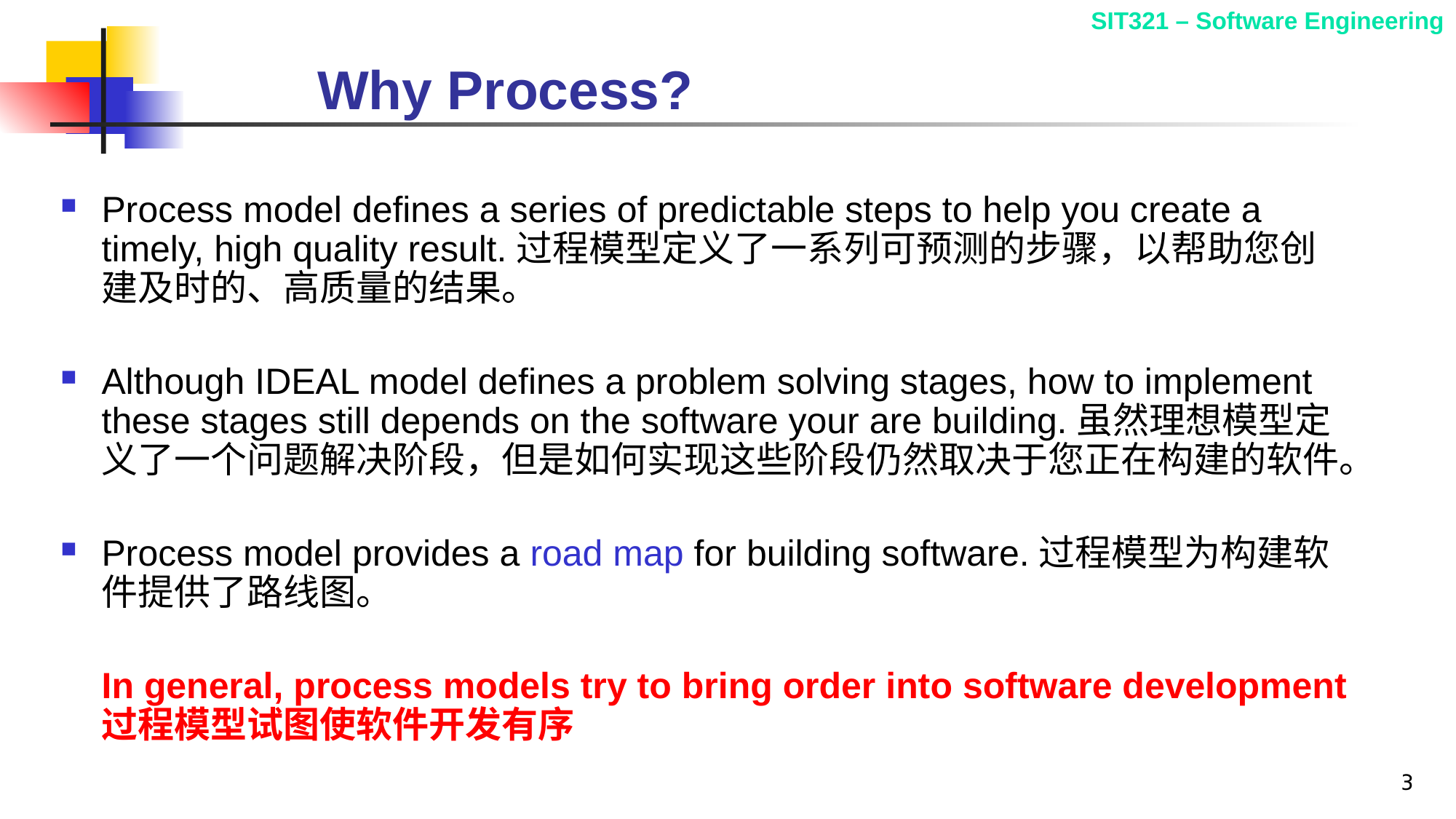

# Why Process?
Process model defines a series of predictable steps to help you create a timely, high quality result.过程模型定义了一系列可预测的步骤，以帮助您创建及时的、高质量的结果。

Although IDEAL model defines a problem solving stages, how to implement these stages still depends on the software your are building.虽然理想模型定义了一个问题解决阶段，但是如何实现这些阶段仍然取决于您正在构建的软件。

Process model provides a road map for building software.过程模型为构建软件提供了路线图。

	In general, process models try to bring order into software development过程模型试图使软件开发有序
3